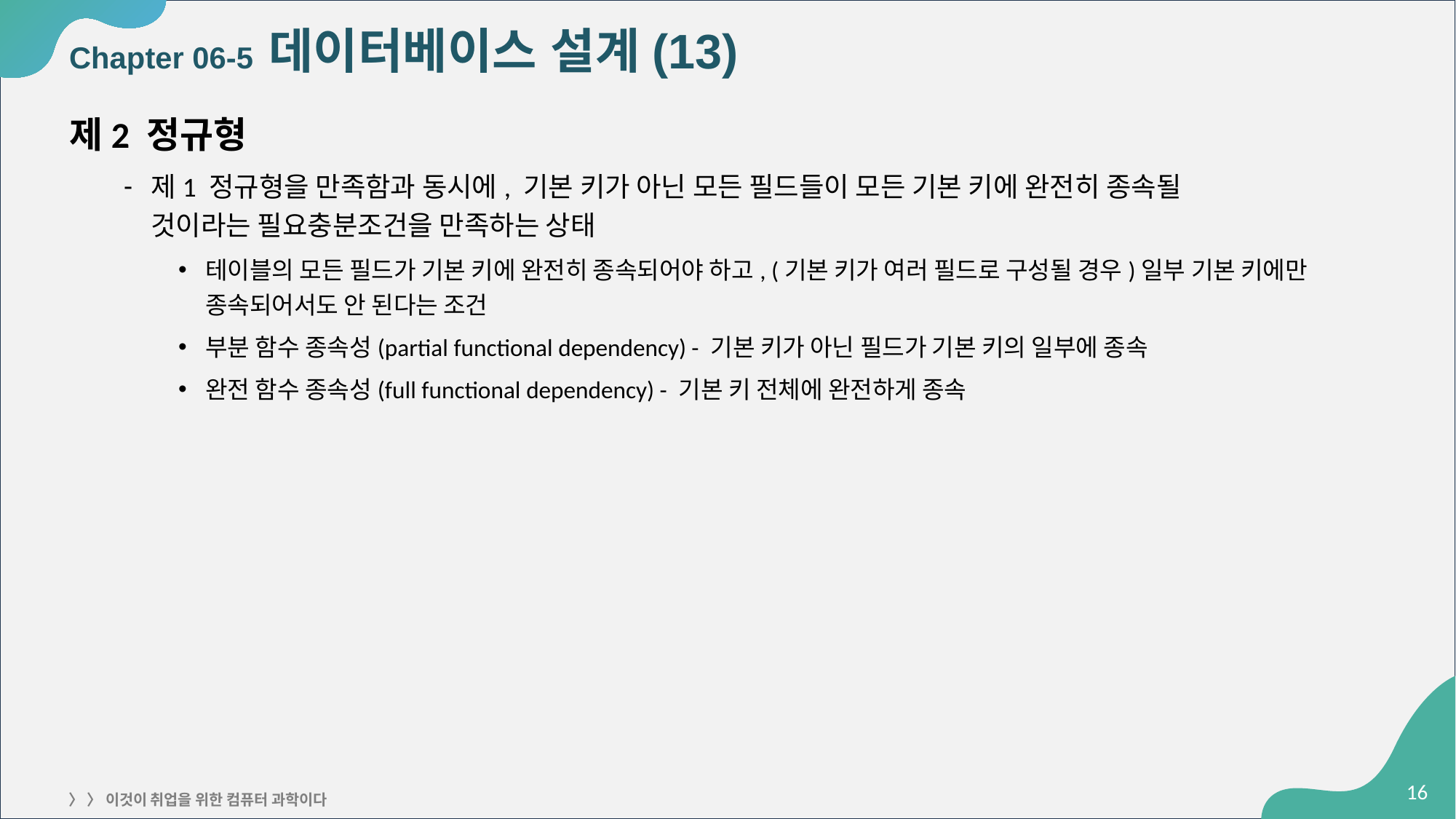

# Chapter 06-5 데이터베이스 설계(13)
제2 정규형
제1 정규형을 만족함과 동시에, 기본 키가 아닌 모든 필드들이 모든 기본 키에 완전히 종속될
것이라는 필요충분조건을 만족하는 상태
테이블의 모든 필드가 기본 키에 완전히 종속되어야 하고, (기본 키가 여러 필드로 구성될 경우)일부 기본 키에만 종속되어서도 안 된다는 조건
부분 함수 종속성(partial functional dependency) - 기본 키가 아닌 필드가 기본 키의 일부에 종속
완전 함수 종속성(full functional dependency) - 기본 키 전체에 완전하게 종속
16
〉 〉 이것이 취업을 위한 컴퓨터 과학이다